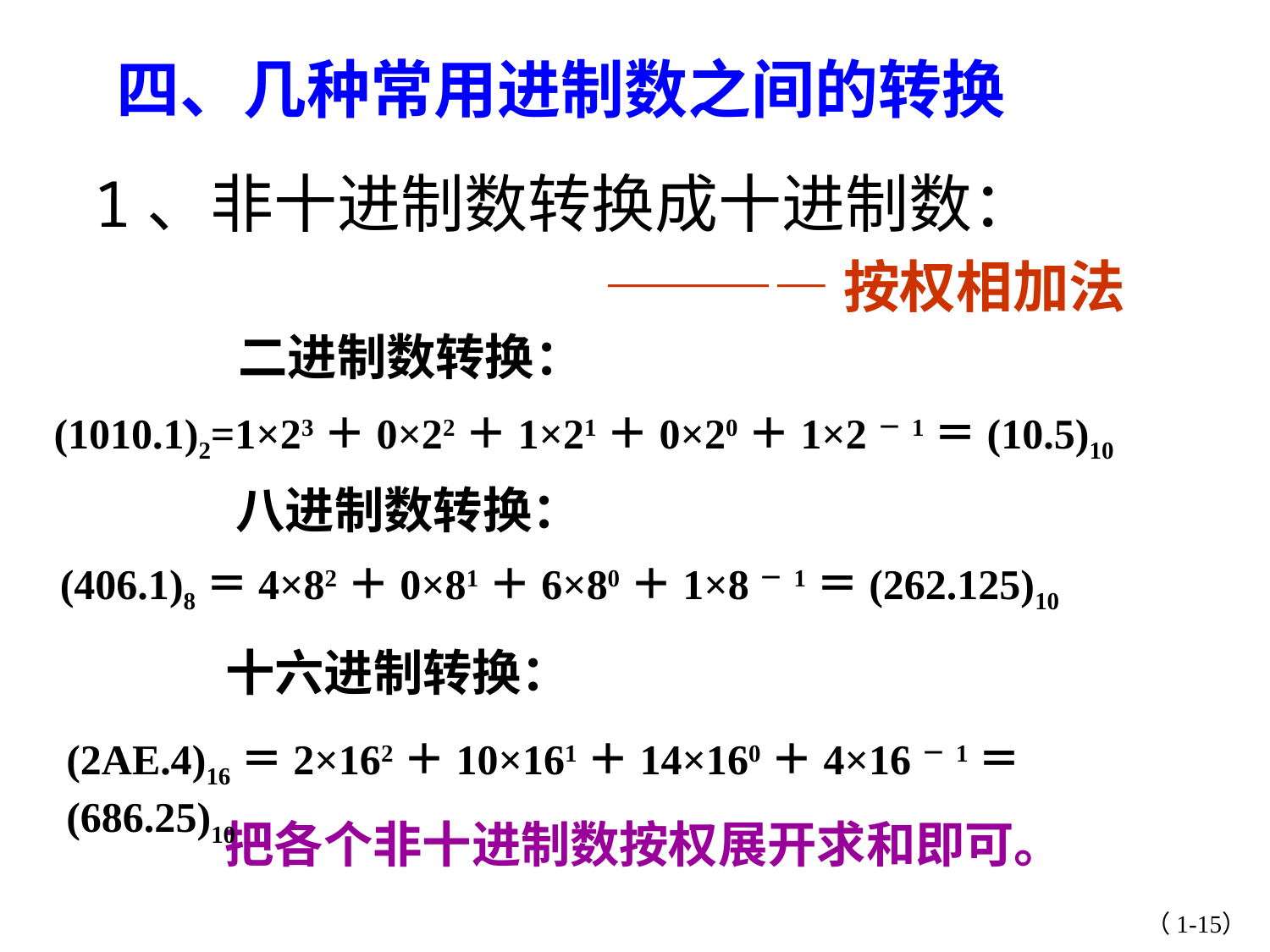

四、几种常用进制数之间的转换
1、非十进制数转换成十进制数：
————按权相加法
二进制数转换：
(1010.1)2=1×23＋0×22＋1×21＋0×20＋1×2－1＝(10.5)10
八进制数转换：
(406.1)8＝4×82＋0×81＋6×80＋1×8－1＝(262.125)10
十六进制转换：
(2AE.4)16＝2×162＋10×161＋14×160＋4×16－1＝(686.25)10
把各个非十进制数按权展开求和即可。
（1-15）